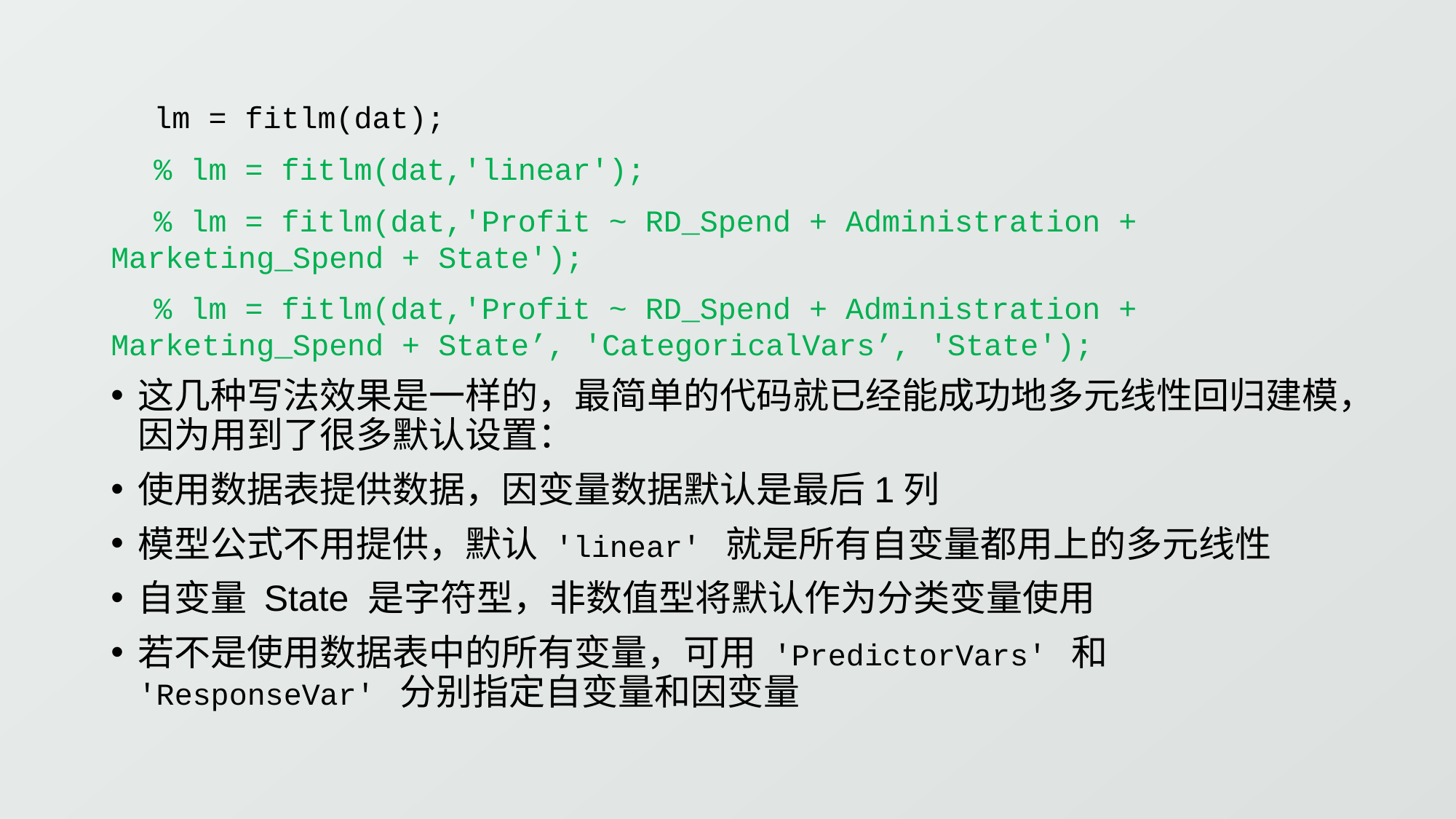

lm = fitlm(dat);
% lm = fitlm(dat,'linear');
% lm = fitlm(dat,'Profit ~ RD_Spend + Administration + Marketing_Spend + State');
% lm = fitlm(dat,'Profit ~ RD_Spend + Administration + Marketing_Spend + State’, 'CategoricalVars’, 'State');
这几种写法效果是一样的，最简单的代码就已经能成功地多元线性回归建模，因为用到了很多默认设置：
使用数据表提供数据，因变量数据默认是最后1列
模型公式不用提供，默认 'linear' 就是所有自变量都用上的多元线性
自变量 State 是字符型，非数值型将默认作为分类变量使用
若不是使用数据表中的所有变量，可用 'PredictorVars' 和 'ResponseVar' 分别指定自变量和因变量